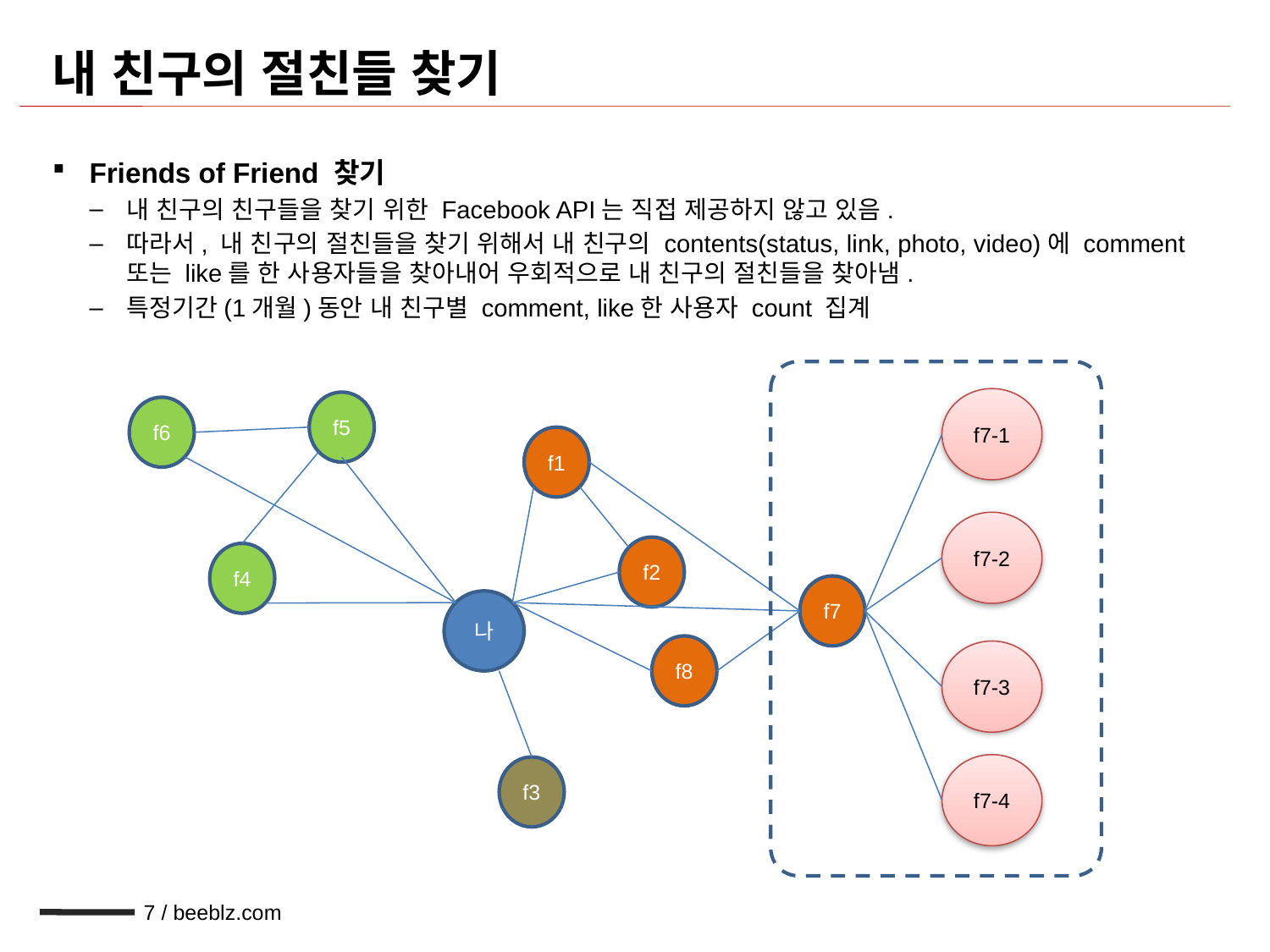

# 내 친구의 절친들 찾기
Friends of Friend 찾기
내 친구의 친구들을 찾기 위한 Facebook API는 직접 제공하지 않고 있음.
따라서, 내 친구의 절친들을 찾기 위해서 내 친구의 contents(status, link, photo, video)에 comment 또는 like를 한 사용자들을 찾아내어 우회적으로 내 친구의 절친들을 찾아냄.
특정기간(1개월)동안 내 친구별 comment, like한 사용자 count 집계

f7-1
f5
f6
f1
f7-2
f2
f4
f7
나
f8
f7-3
f7-4
f3